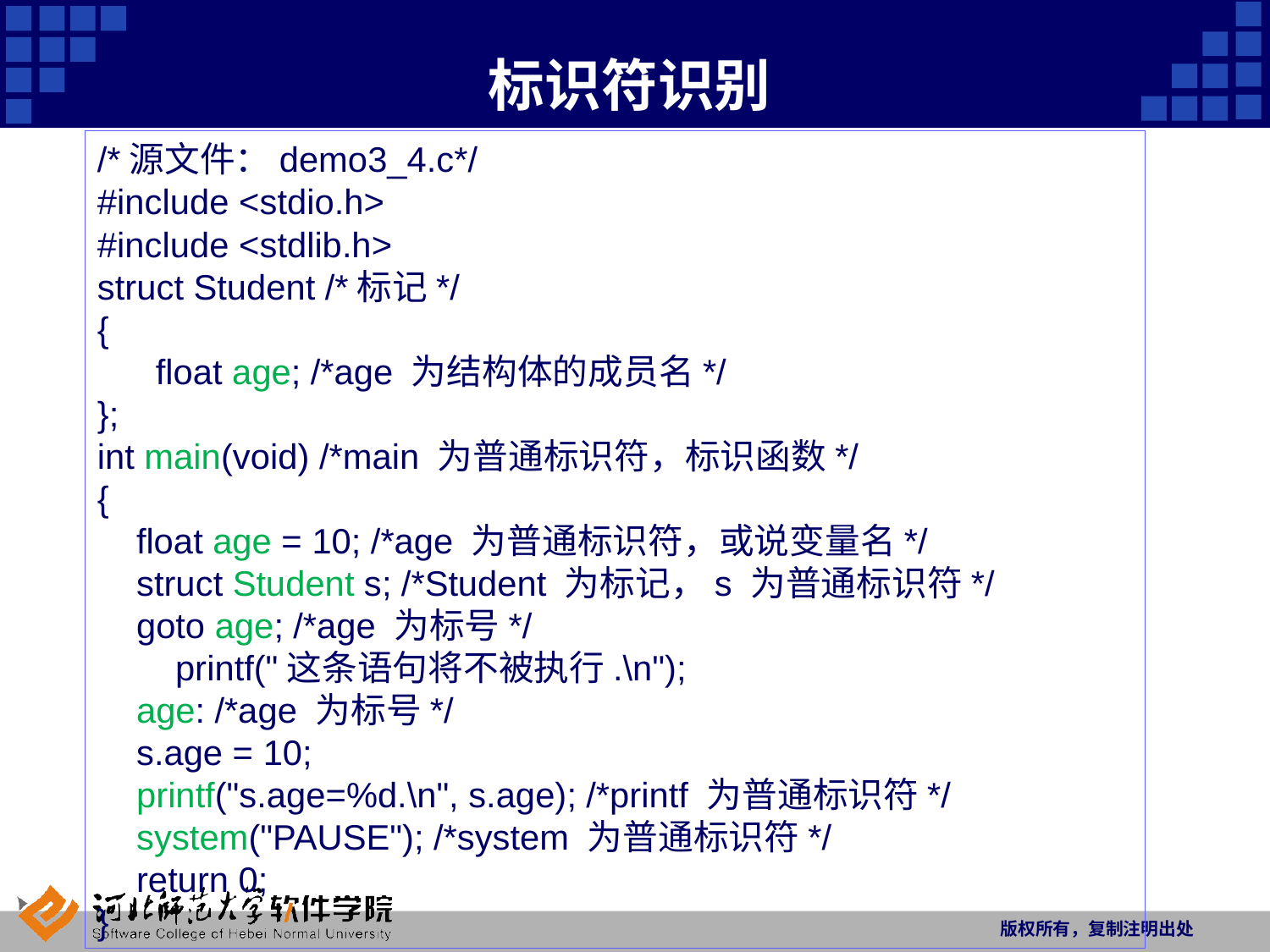

# 标识符识别
/*源文件：demo3_4.c*/
#include <stdio.h>
#include <stdlib.h>
struct Student /*标记*/
{
      float age; /*age 为结构体的成员名*/
};
int main(void) /*main 为普通标识符，标识函数*/
{
    float age = 10; /*age 为普通标识符，或说变量名*/
    struct Student s; /*Student 为标记，s 为普通标识符*/
    goto age; /*age 为标号*/
        printf("这条语句将不被执行.\n");
    age: /*age 为标号*/
    s.age = 10;
    printf("s.age=%d.\n", s.age); /*printf 为普通标识符*/
    system("PAUSE"); /*system 为普通标识符*/
    return 0;
}
版权所有，复制注明出处